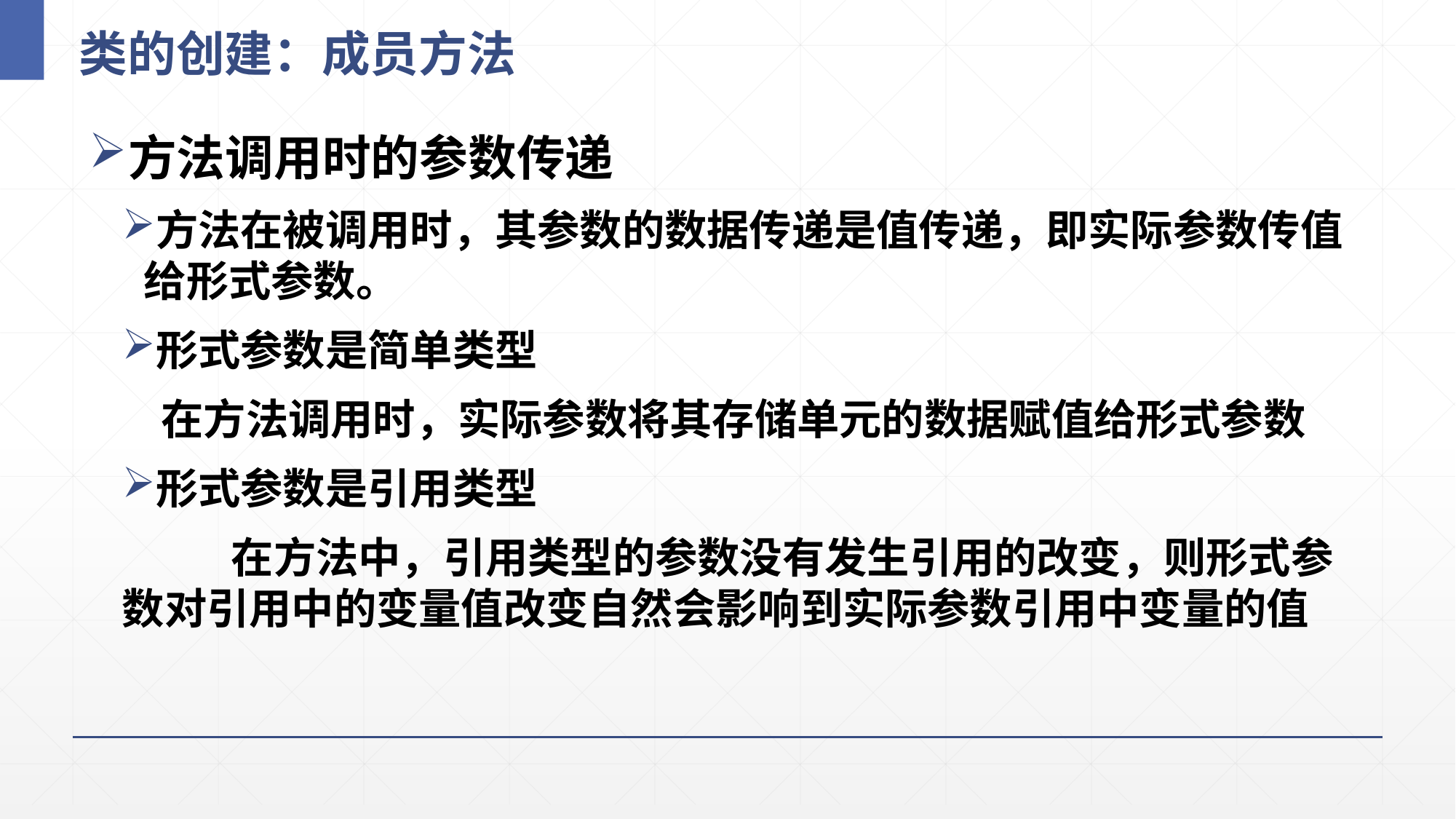

# 类的创建：成员方法
方法调用时的参数传递
方法在被调用时，其参数的数据传递是值传递，即实际参数传值给形式参数。
形式参数是简单类型
   在方法调用时，实际参数将其存储单元的数据赋值给形式参数
形式参数是引用类型
	在方法中，引用类型的参数没有发生引用的改变，则形式参数对引用中的变量值改变自然会影响到实际参数引用中变量的值